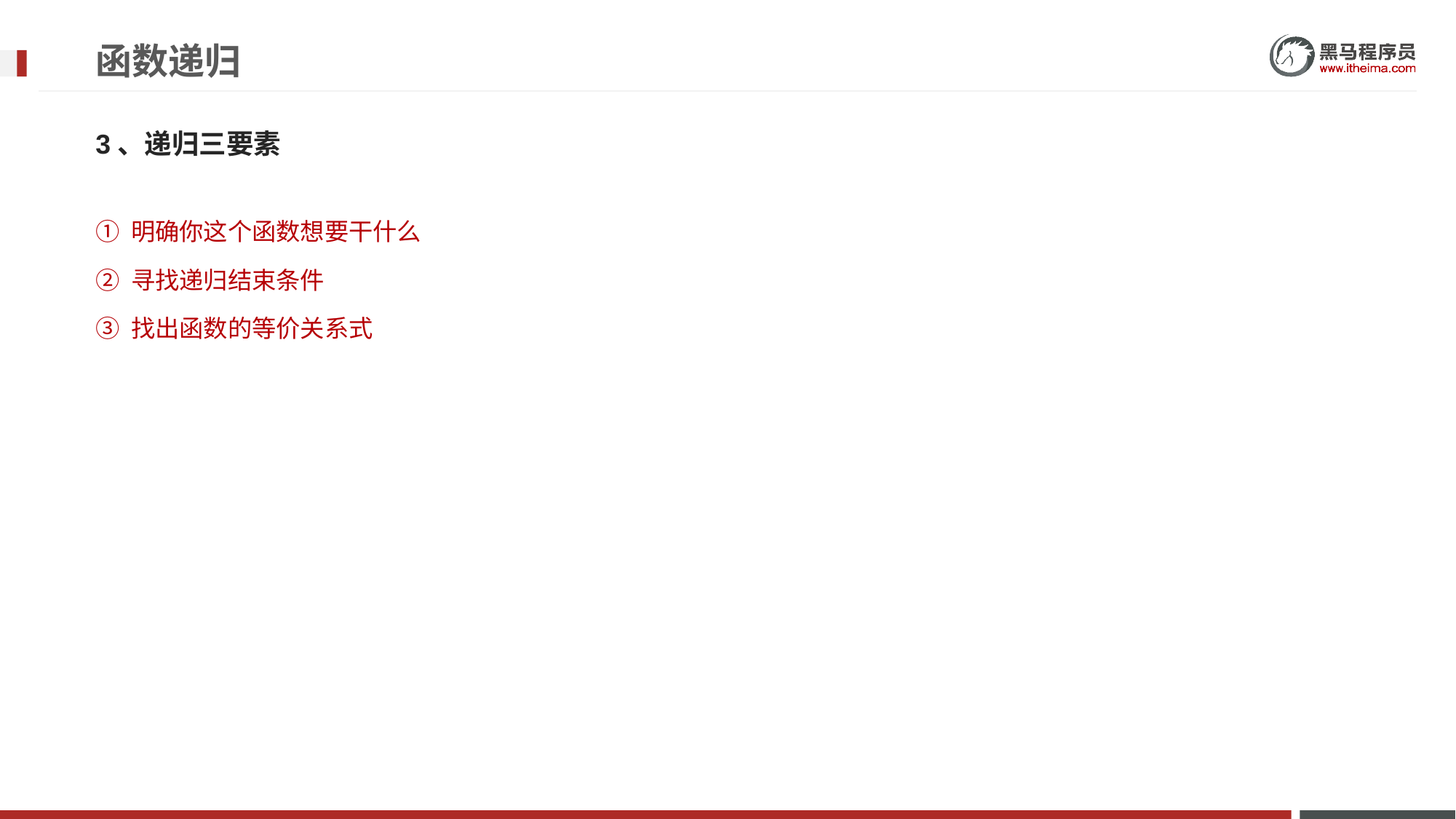

# 函数递归
3、递归三要素
① 明确你这个函数想要干什么
② 寻找递归结束条件
③ 找出函数的等价关系式